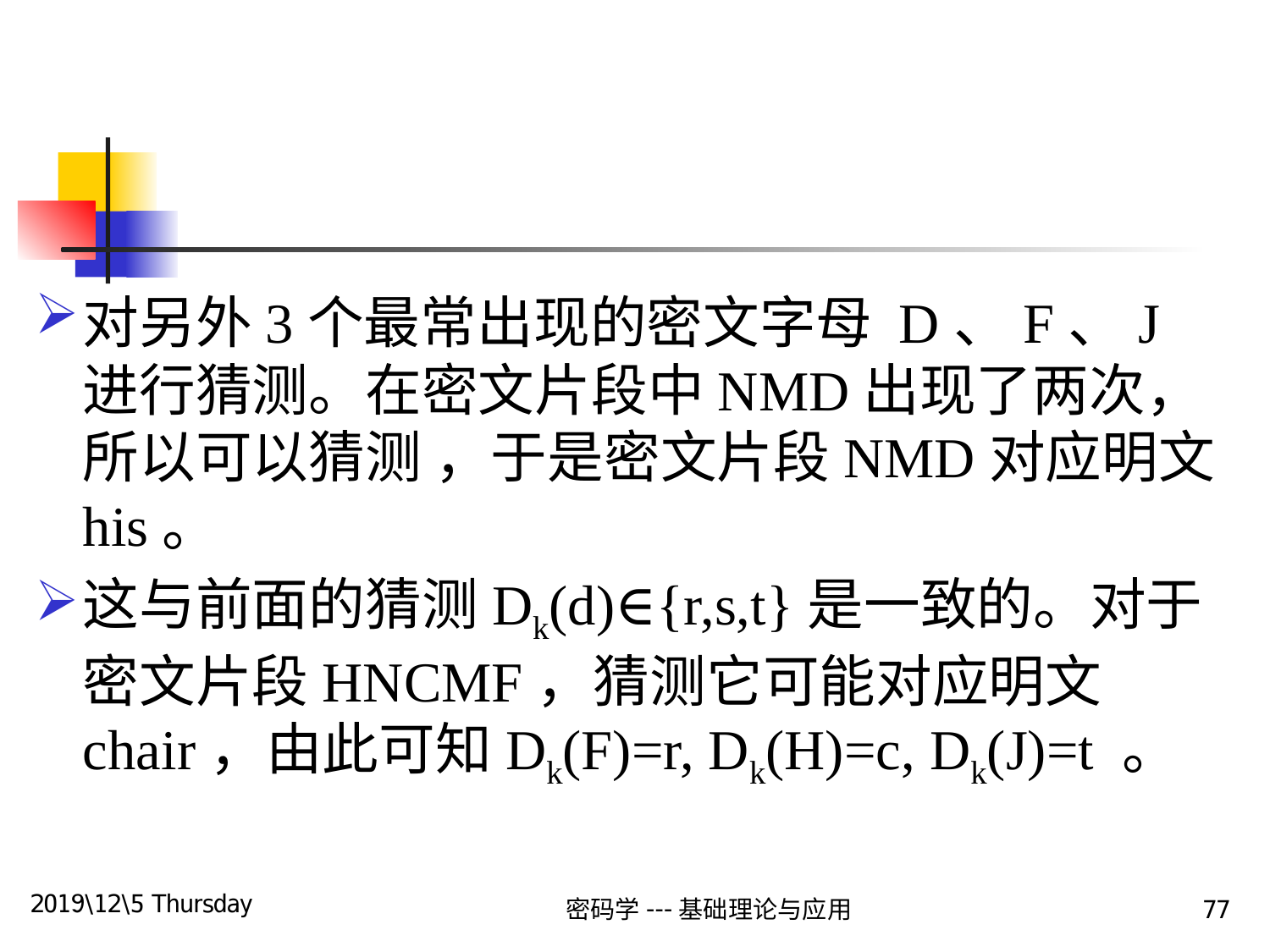

#
对另外3个最常出现的密文字母 D、F、J 进行猜测。在密文片段中NMD出现了两次，所以可以猜测 ，于是密文片段NMD对应明文his。
这与前面的猜测Dk(d)∈{r,s,t}是一致的。对于密文片段HNCMF，猜测它可能对应明文chair，由此可知Dk(F)=r, Dk(H)=c, Dk(J)=t 。
密码学---基础理论与应用
77
2019\12\5 Thursday